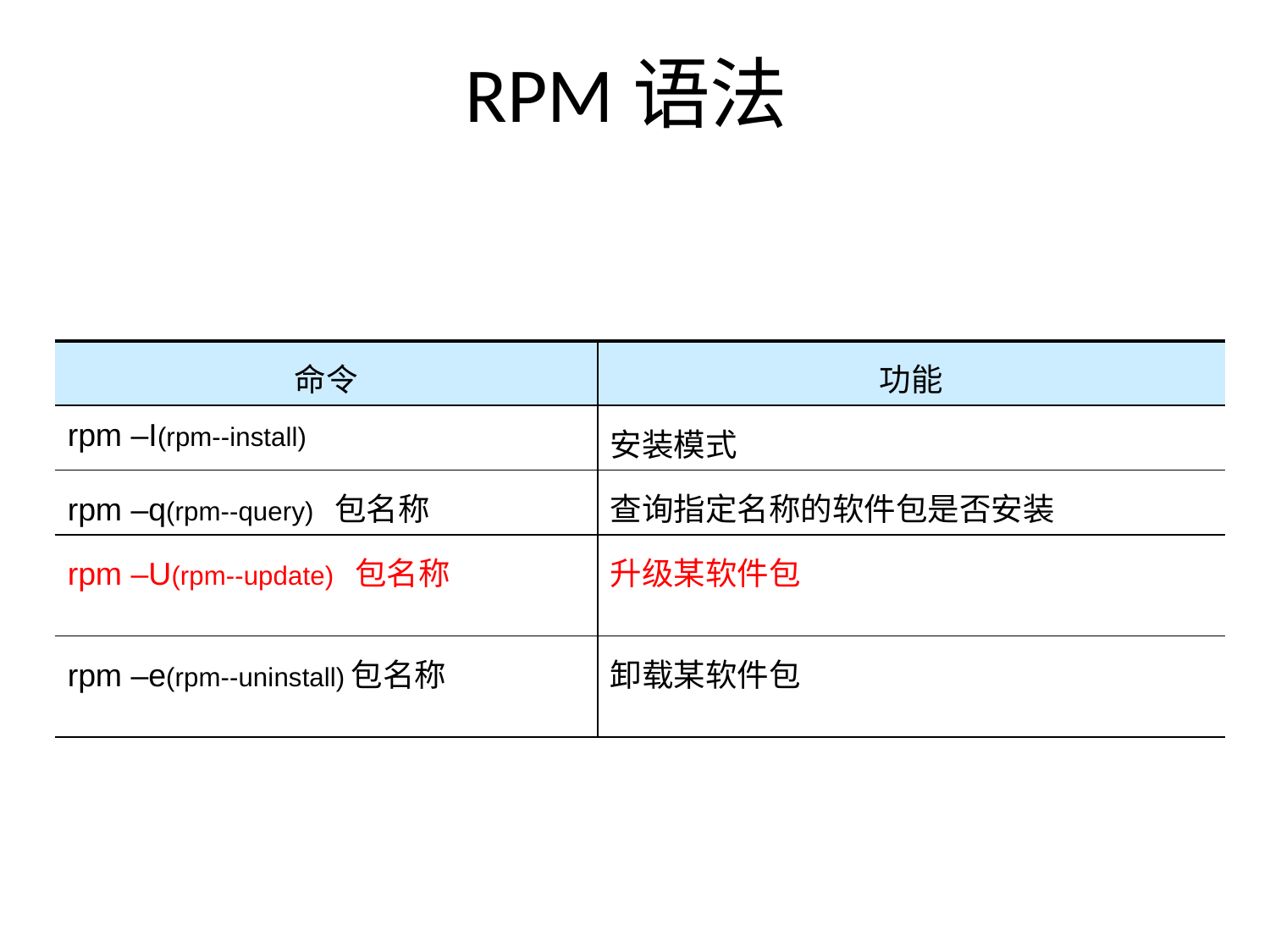

# RPM语法
| 命令 | 功能 |
| --- | --- |
| rpm –I(rpm--install) | 安装模式 |
| rpm –q(rpm--query) 包名称 | 查询指定名称的软件包是否安装 |
| rpm –U(rpm--update) 包名称 | 升级某软件包 |
| rpm –e(rpm--uninstall)包名称 | 卸载某软件包 |